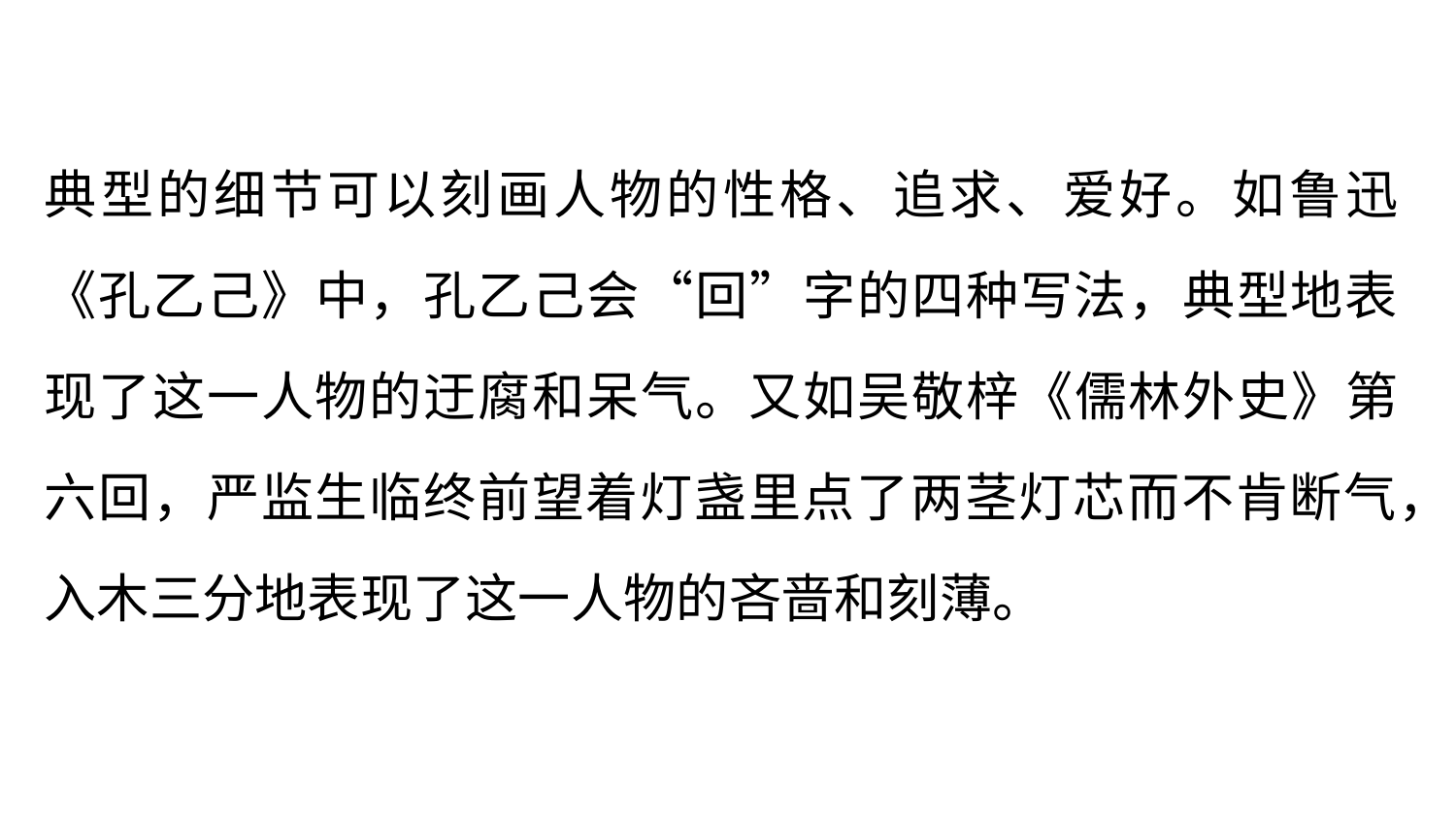

典型的细节可以刻画人物的性格、追求、爱好。如鲁迅《孔乙己》中，孔乙己会“回”字的四种写法，典型地表现了这一人物的迂腐和呆气。又如吴敬梓《儒林外史》第六回，严监生临终前望着灯盏里点了两茎灯芯而不肯断气，入木三分地表现了这一人物的吝啬和刻薄。